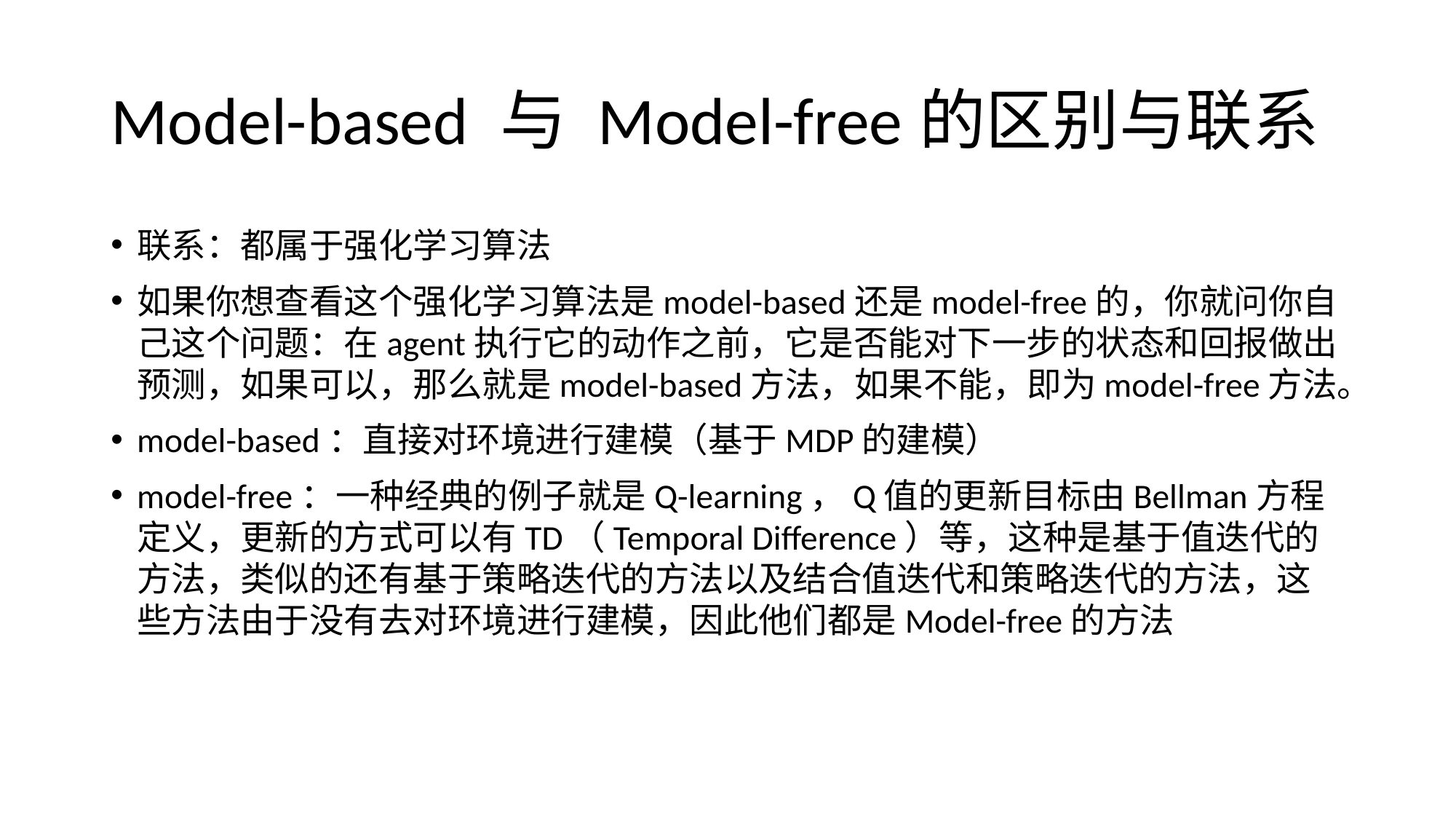

# Model-based 与 Model-free的区别与联系
联系：都属于强化学习算法
如果你想查看这个强化学习算法是model-based还是model-free的，你就问你自己这个问题：在agent执行它的动作之前，它是否能对下一步的状态和回报做出预测，如果可以，那么就是model-based方法，如果不能，即为model-free方法。
model-based：直接对环境进行建模（基于MDP的建模）
model-free：一种经典的例子就是Q-learning，Q值的更新目标由Bellman方程定义，更新的方式可以有TD（Temporal Difference）等，这种是基于值迭代的方法，类似的还有基于策略迭代的方法以及结合值迭代和策略迭代的方法，这些方法由于没有去对环境进行建模，因此他们都是Model-free的方法